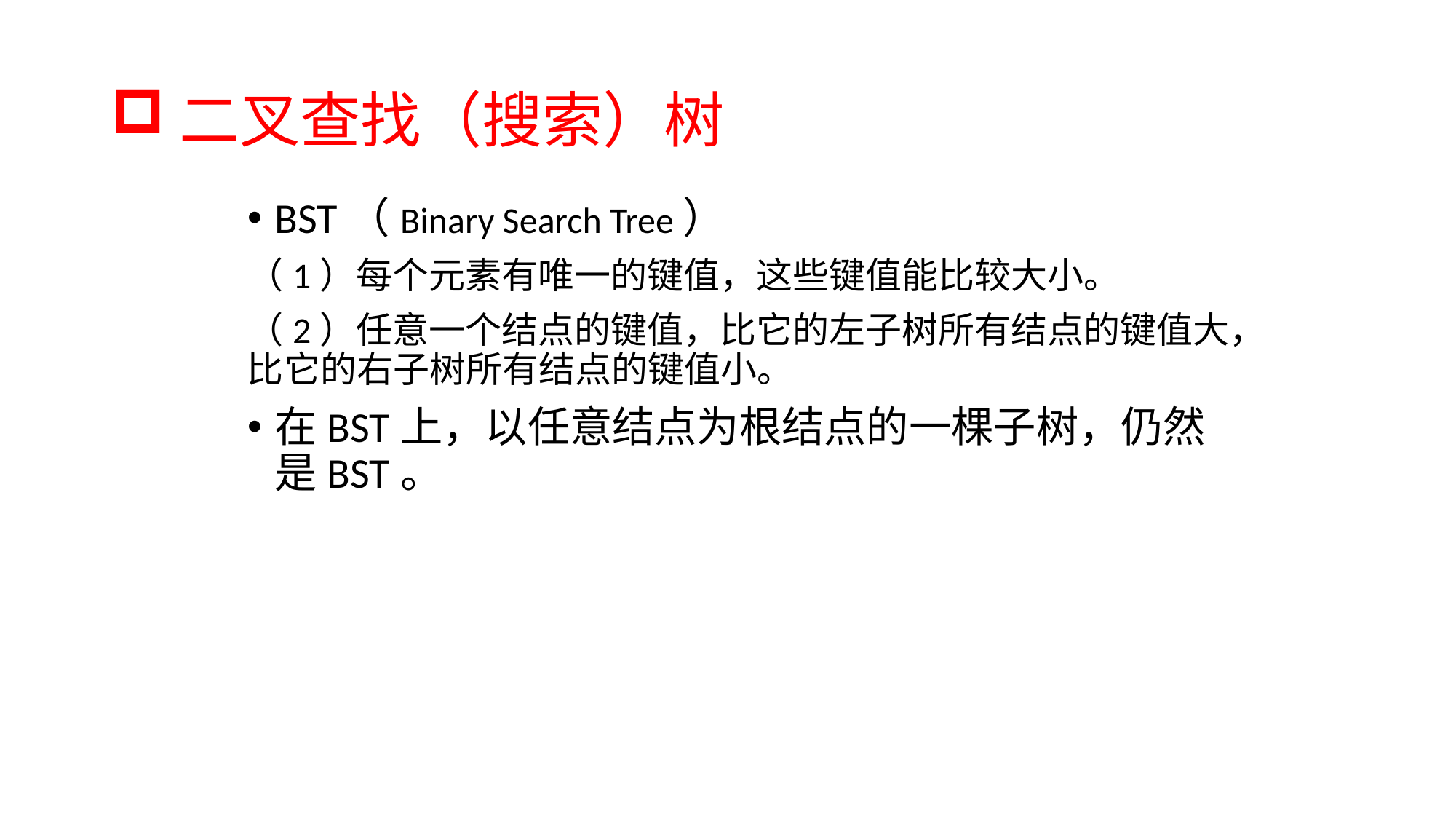

# 二叉查找（搜索）树
BST（Binary Search Tree）
（1）每个元素有唯一的键值，这些键值能比较大小。
（2）任意一个结点的键值，比它的左子树所有结点的键值大，比它的右子树所有结点的键值小。
在BST上，以任意结点为根结点的一棵子树，仍然是BST。